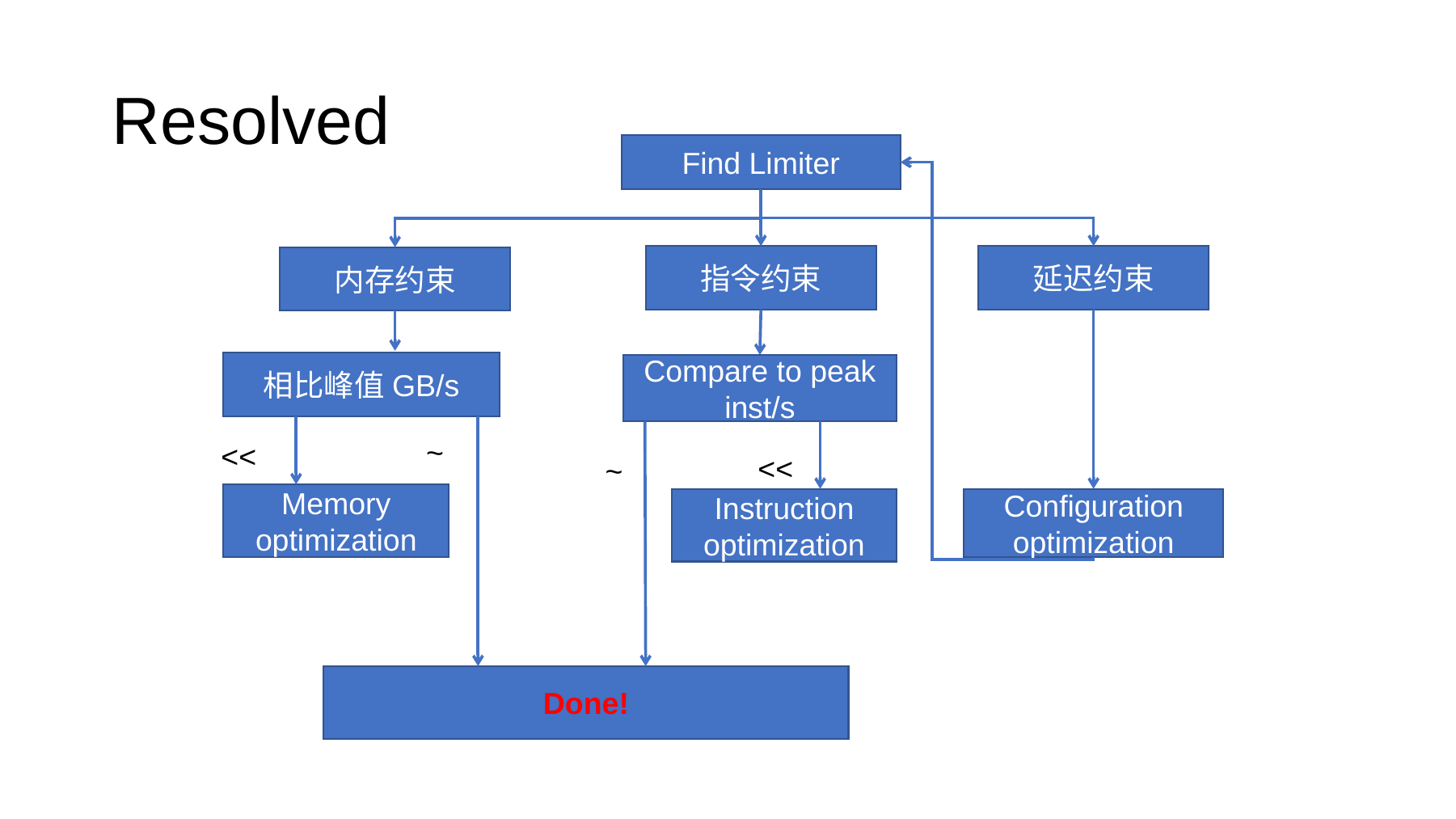

# Resolved
Find Limiter
指令约束
延迟约束
内存约束
相比峰值GB/s
Compare to peak inst/s
~
<<
<<
~
Memory optimization
Instruction optimization
Configuration optimization
Done!